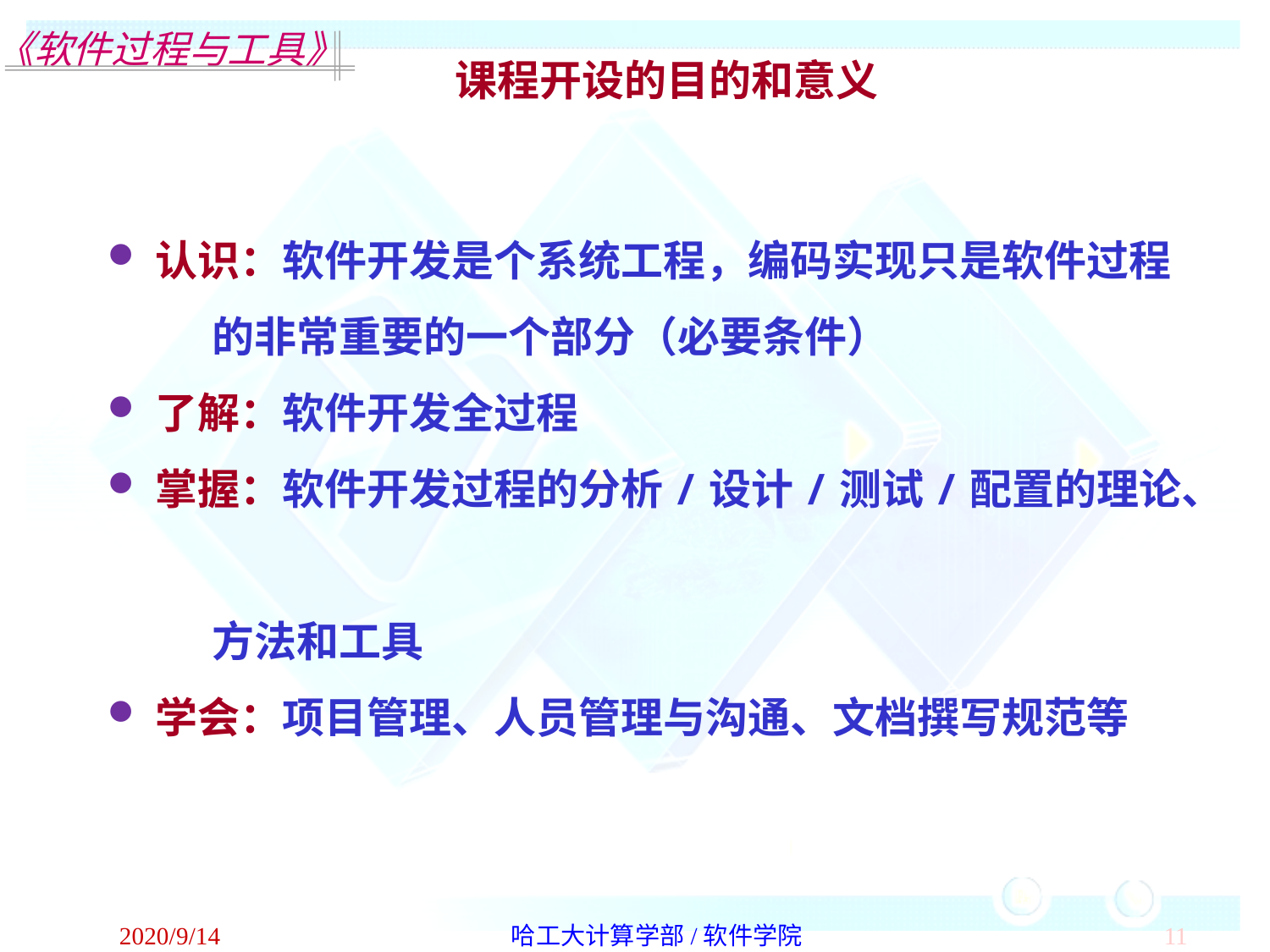

课程开设的目的和意义
认识：软件开发是个系统工程，编码实现只是软件过程
      的非常重要的一个部分（必要条件）
了解：软件开发全过程
掌握：软件开发过程的分析/设计/测试/配置的理论、
      方法和工具
学会：项目管理、人员管理与沟通、文档撰写规范等